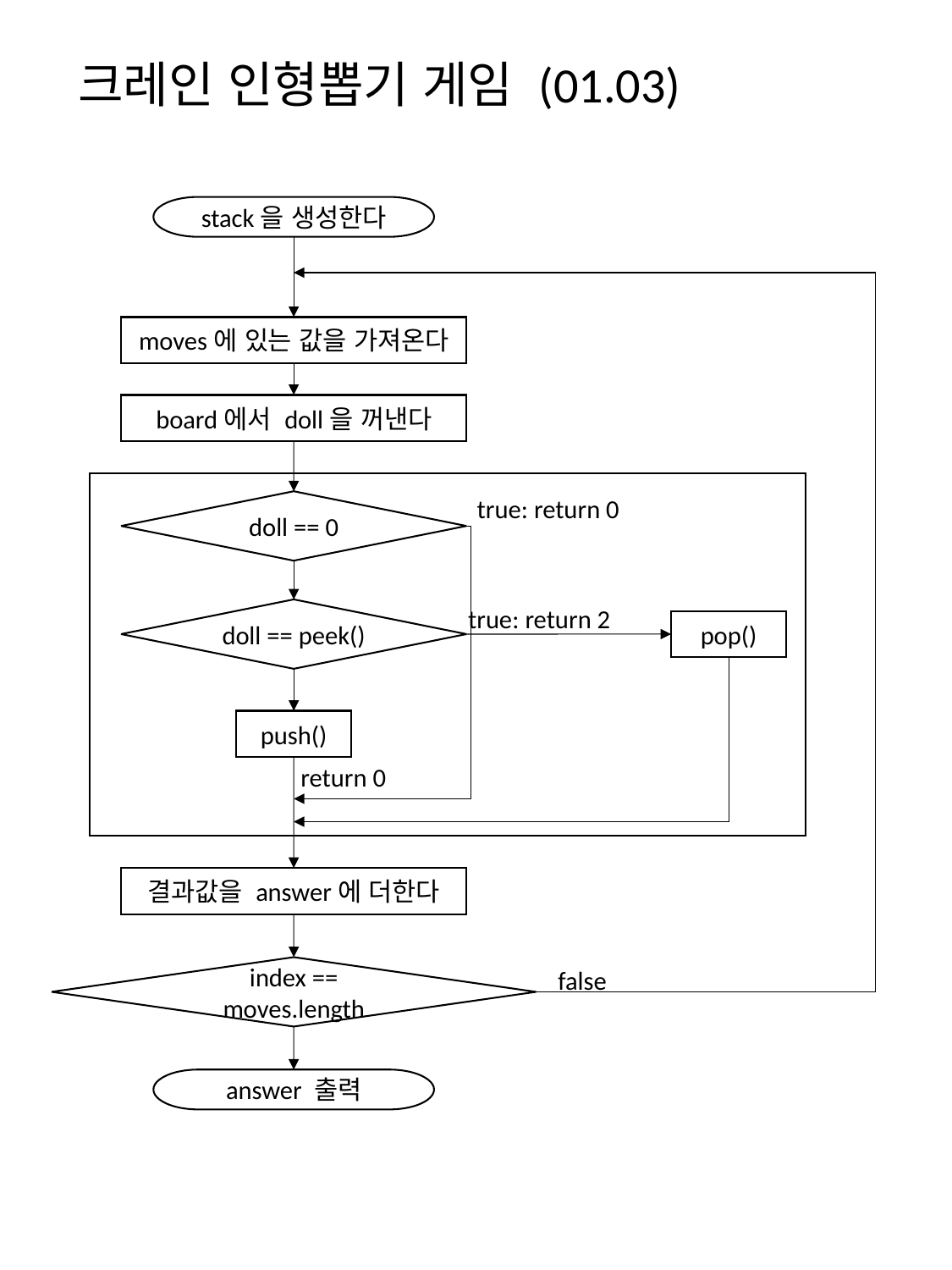

# 크레인 인형뽑기 게임 (01.03)
stack을 생성한다
moves에 있는 값을 가져온다
board에서 doll을 꺼낸다

true: return 0
doll == 0
true: return 2
doll == peek()
pop()
push()
return 0
결과값을 answer에 더한다
index == moves.length
false
answer 출력